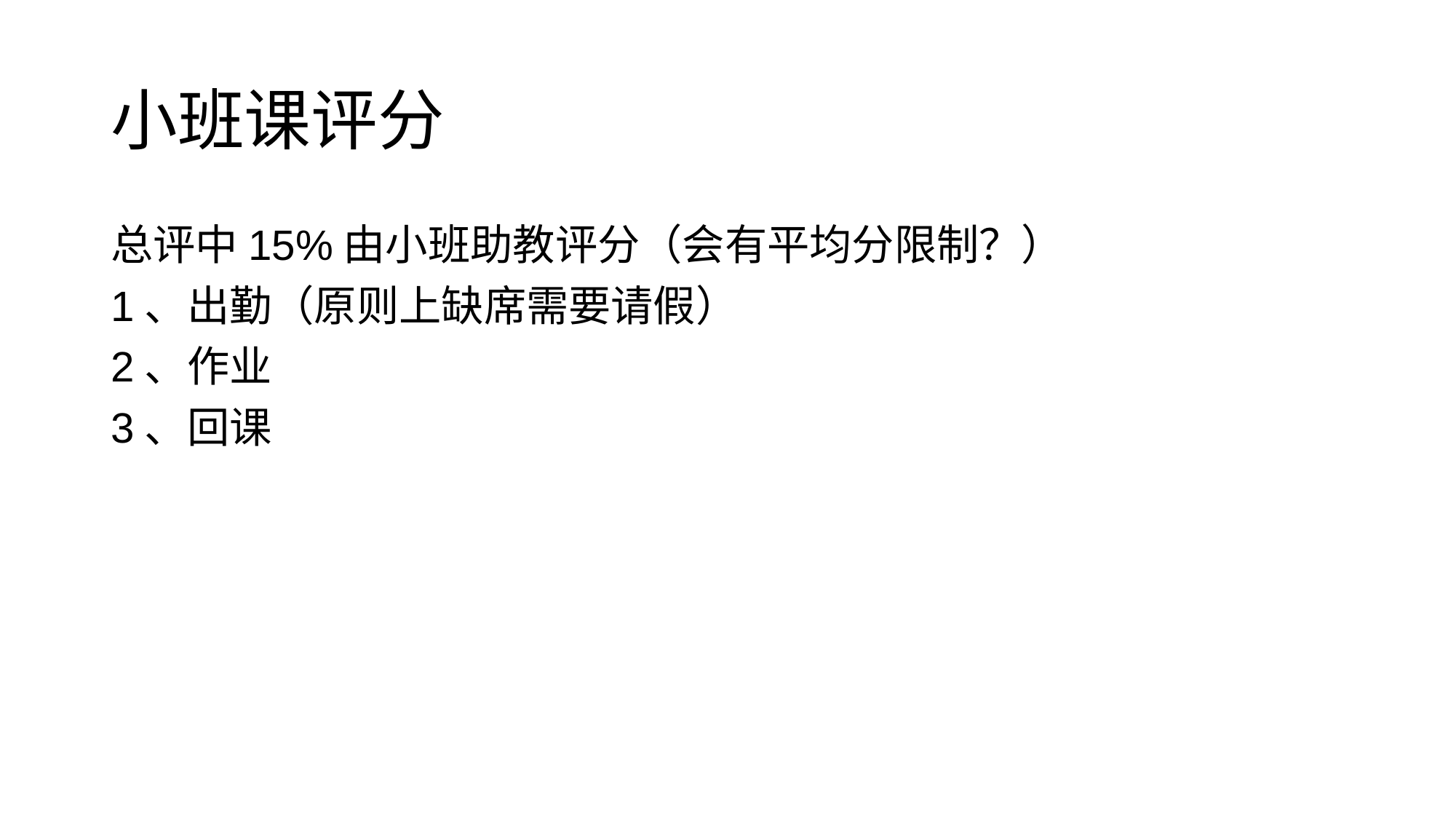

# 小班课评分
总评中15%由小班助教评分（会有平均分限制？）
1、出勤（原则上缺席需要请假）
2、作业
3、回课